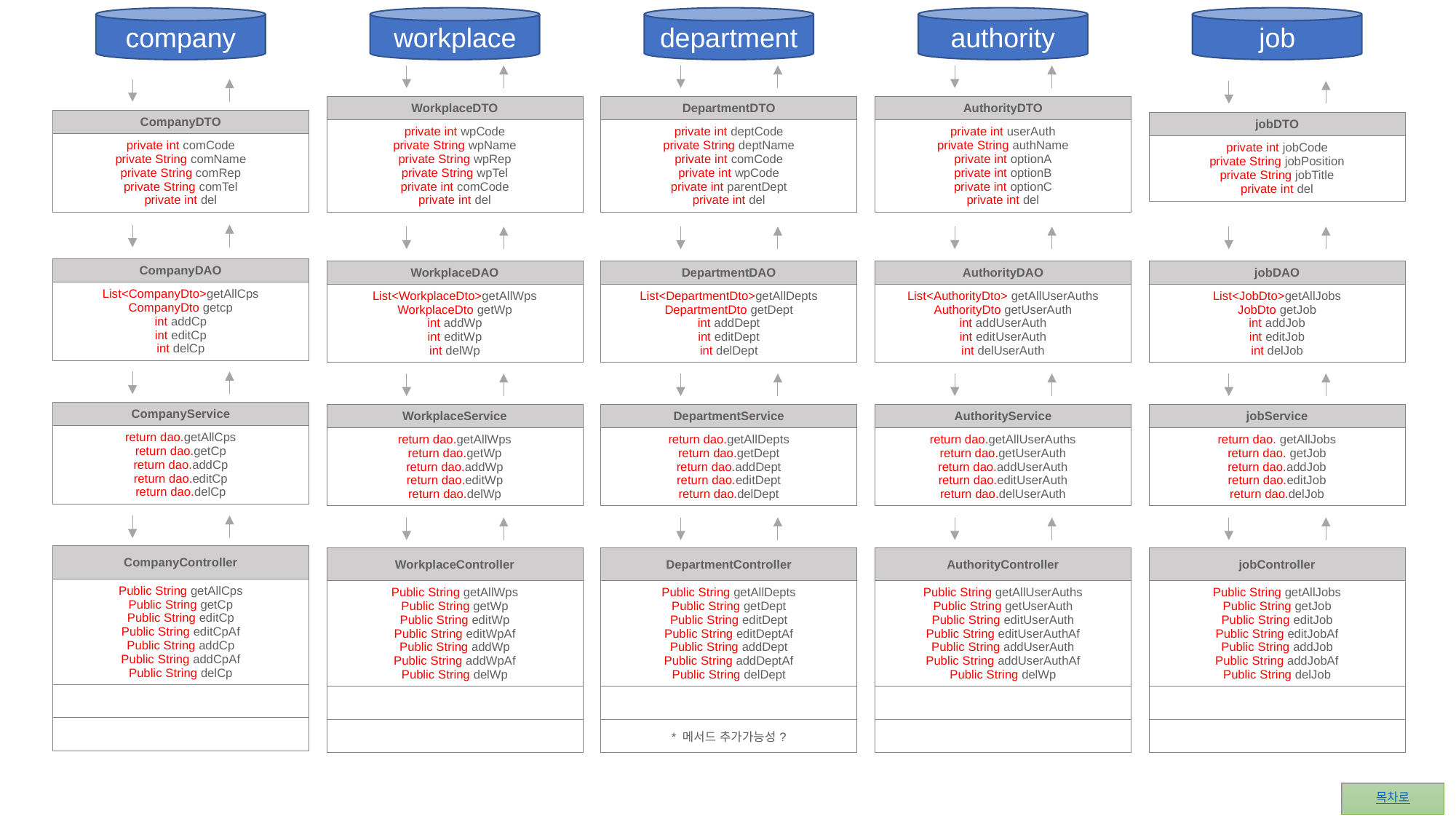

company
workplace
department
authority
job
| WorkplaceDTO |
| --- |
| private int wpCode private String wpName private String wpRep private String wpTel private int comCode private int del |
| DepartmentDTO |
| --- |
| private int deptCode private String deptName private int comCode private int wpCode private int parentDept private int del |
| AuthorityDTO |
| --- |
| private int userAuth private String authName private int optionA private int optionB private int optionC private int del |
| CompanyDTO |
| --- |
| private int comCode private String comName private String comRep private String comTel private int del |
| jobDTO |
| --- |
| private int jobCode private String jobPosition private String jobTitle private int del |
| CompanyDAO |
| --- |
| List<CompanyDto>getAllCps CompanyDto getcp int addCp int editCp int delCp |
| WorkplaceDAO |
| --- |
| List<WorkplaceDto>getAllWps WorkplaceDto getWp int addWp int editWp int delWp |
| DepartmentDAO |
| --- |
| List<DepartmentDto>getAllDepts DepartmentDto getDept int addDept int editDept int delDept |
| AuthorityDAO |
| --- |
| List<AuthorityDto> getAllUserAuths AuthorityDto getUserAuth int addUserAuth int editUserAuth int delUserAuth |
| jobDAO |
| --- |
| List<JobDto>getAllJobs JobDto getJob int addJob int editJob int delJob |
| CompanyService |
| --- |
| return dao.getAllCps return dao.getCp return dao.addCp return dao.editCp return dao.delCp |
| WorkplaceService |
| --- |
| return dao.getAllWps return dao.getWp return dao.addWp return dao.editWp return dao.delWp |
| DepartmentService |
| --- |
| return dao.getAllDepts return dao.getDept return dao.addDept return dao.editDept return dao.delDept |
| AuthorityService |
| --- |
| return dao.getAllUserAuths return dao.getUserAuth return dao.addUserAuth return dao.editUserAuth return dao.delUserAuth |
| jobService |
| --- |
| return dao. getAllJobs return dao. getJob return dao.addJob return dao.editJob return dao.delJob |
| CompanyController |
| --- |
| Public String getAllCps Public String getCp Public String editCp Public String editCpAf Public String addCp Public String addCpAf Public String delCp |
|  |
|  |
| WorkplaceController |
| --- |
| Public String getAllWps Public String getWp Public String editWp Public String editWpAf Public String addWp Public String addWpAf Public String delWp |
|  |
|  |
| DepartmentController |
| --- |
| Public String getAllDepts Public String getDept Public String editDept Public String editDeptAf Public String addDept Public String addDeptAf Public String delDept |
|  |
| \* 메서드 추가가능성? |
| AuthorityController |
| --- |
| Public String getAllUserAuths Public String getUserAuth Public String editUserAuth Public String editUserAuthAf Public String addUserAuth Public String addUserAuthAf Public String delWp |
|  |
|  |
| jobController |
| --- |
| Public String getAllJobs Public String getJob Public String editJob Public String editJobAf Public String addJob Public String addJobAf Public String delJob |
|  |
|  |
목차로